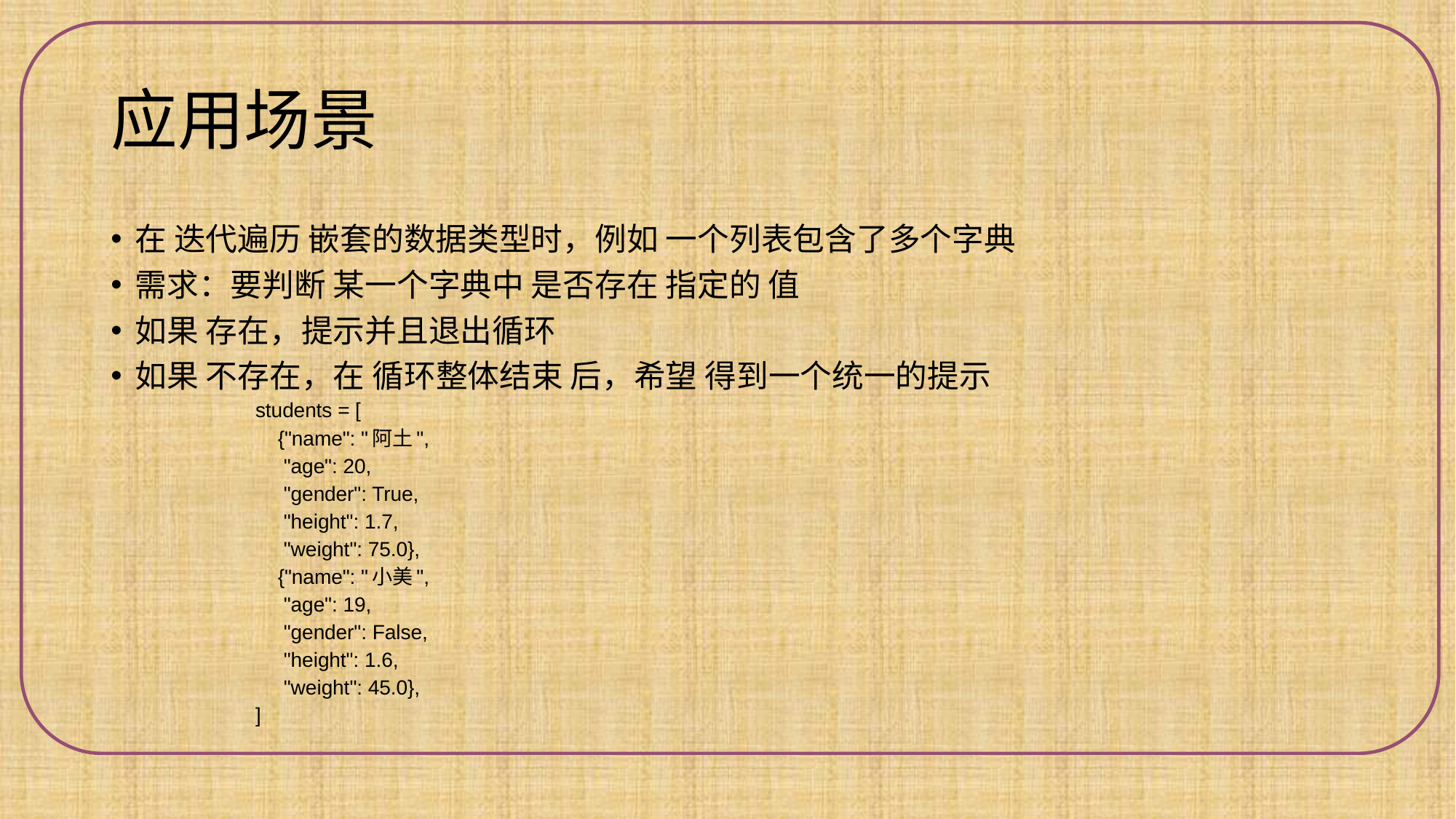

# 应用场景
在 迭代遍历 嵌套的数据类型时，例如 一个列表包含了多个字典
需求：要判断 某一个字典中 是否存在 指定的 值
如果 存在，提示并且退出循环
如果 不存在，在 循环整体结束 后，希望 得到一个统一的提示
students = [
    {"name": "阿土",
     "age": 20,
     "gender": True,
     "height": 1.7,
     "weight": 75.0},
    {"name": "小美",
     "age": 19,
     "gender": False,
     "height": 1.6,
     "weight": 45.0},
]